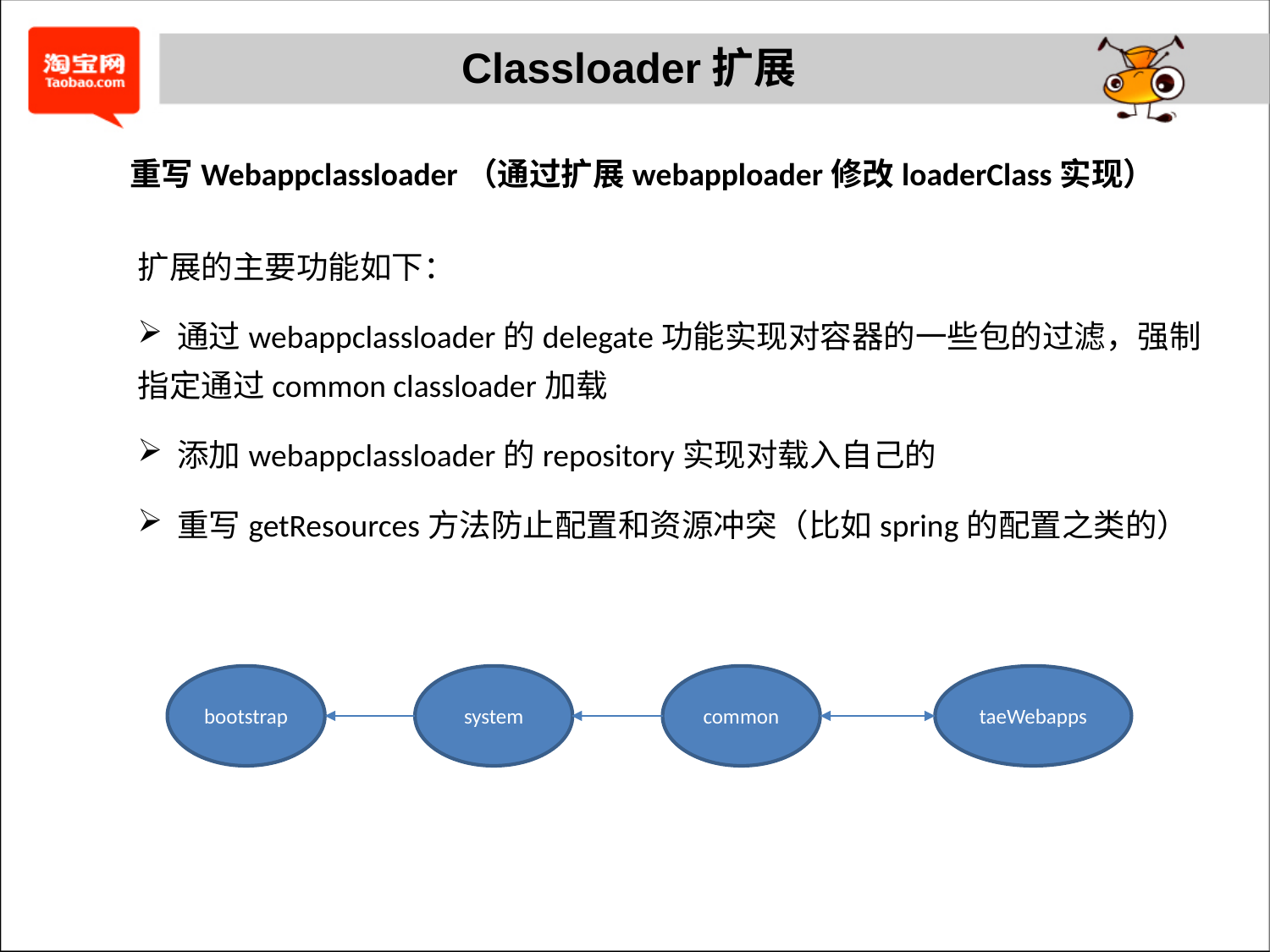

Classloader扩展
重写Webappclassloader（通过扩展webapploader修改loaderClass实现）

扩展的主要功能如下：
通过webappclassloader的delegate功能实现对容器的一些包的过滤，强制
指定通过common classloader加载
添加webappclassloader的repository实现对载入自己的
重写getResources方法防止配置和资源冲突（比如spring的配置之类的）
bootstrap
system
common
taeWebapps